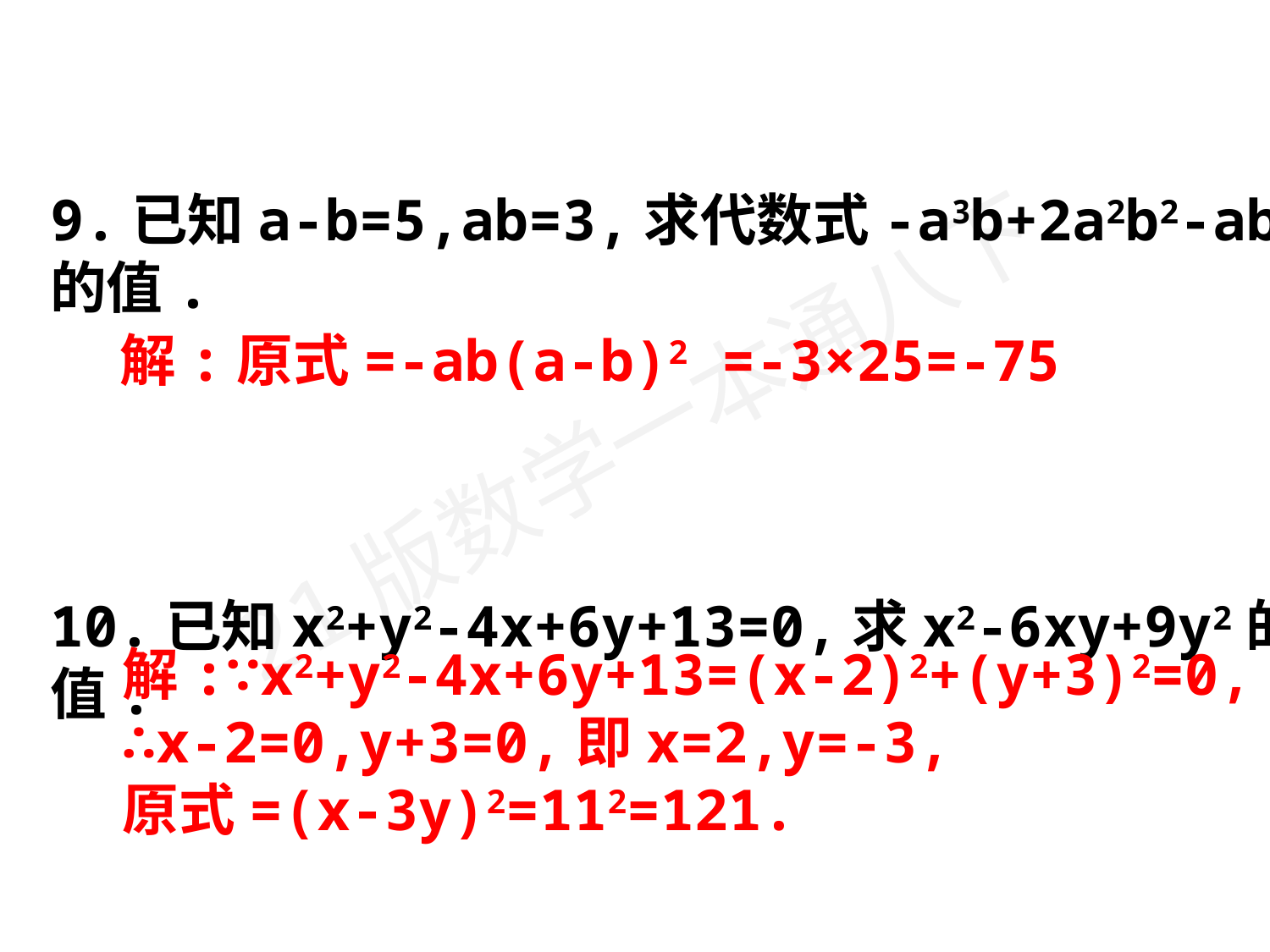

9.已知a-b=5,ab=3,求代数式-a3b+2a2b2-ab3的值.

10.已知x2+y2-4x+6y+13=0,求x2-6xy+9y2的值.
解:原式=-ab(a-b)2 =-3×25=-75
解:∵x2+y2-4x+6y+13=(x-2)2+(y+3)2=0,
∴x-2=0,y+3=0,即x=2,y=-3,
原式=(x-3y)2=112=121.